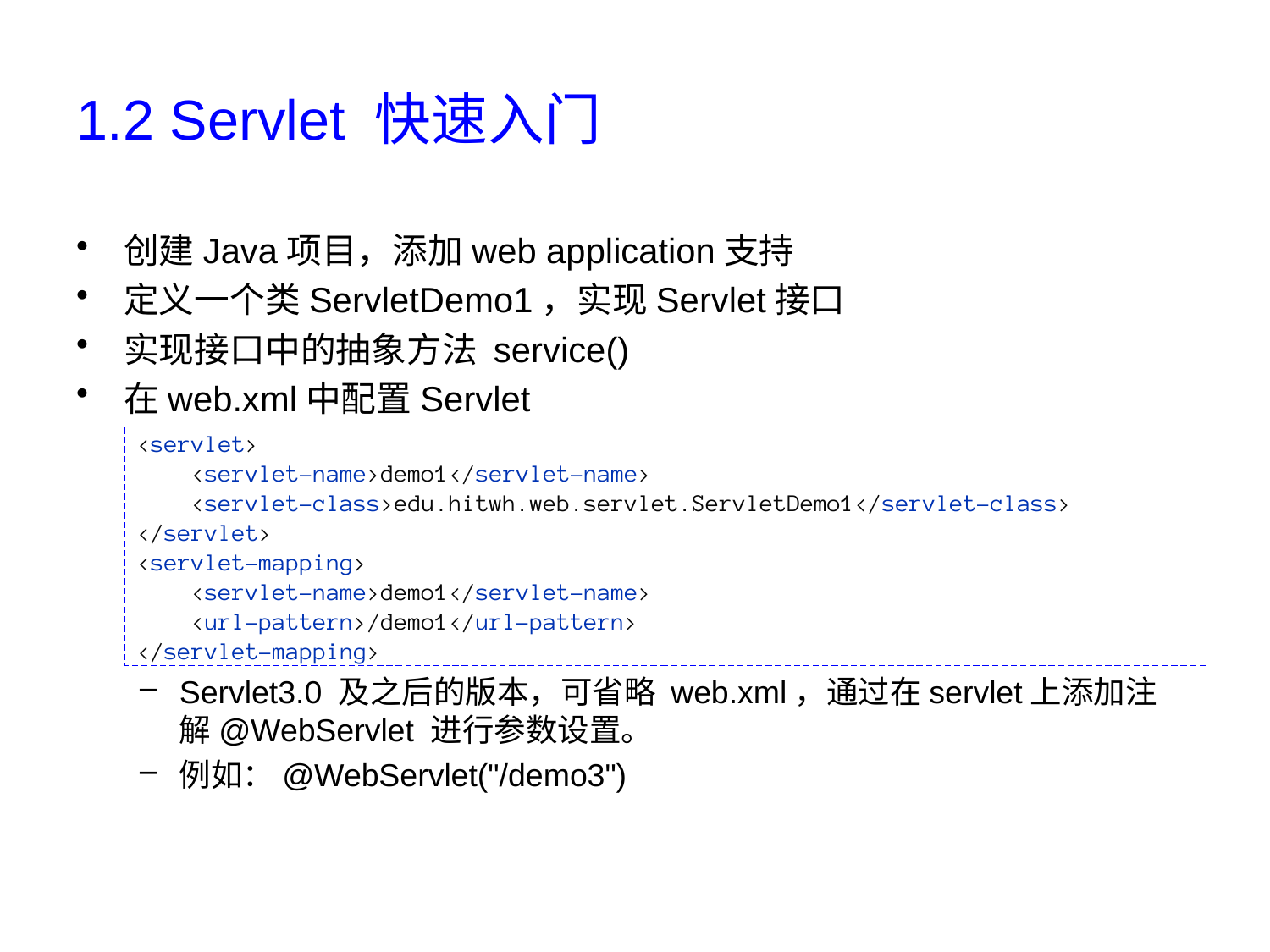

# 1.2 Servlet 快速入门
创建Java项目，添加web application支持
定义一个类ServletDemo1，实现Servlet接口
实现接口中的抽象方法 service()
在web.xml中配置Servlet

Servlet3.0 及之后的版本，可省略 web.xml，通过在servlet上添加注解@WebServlet 进行参数设置。
例如：@WebServlet("/demo3")
<servlet>
    <servlet-name>demo1</servlet-name>
    <servlet-class>edu.hitwh.web.servlet.ServletDemo1</servlet-class>
</servlet>
<servlet-mapping>
    <servlet-name>demo1</servlet-name>
    <url-pattern>/demo1</url-pattern>
</servlet-mapping>